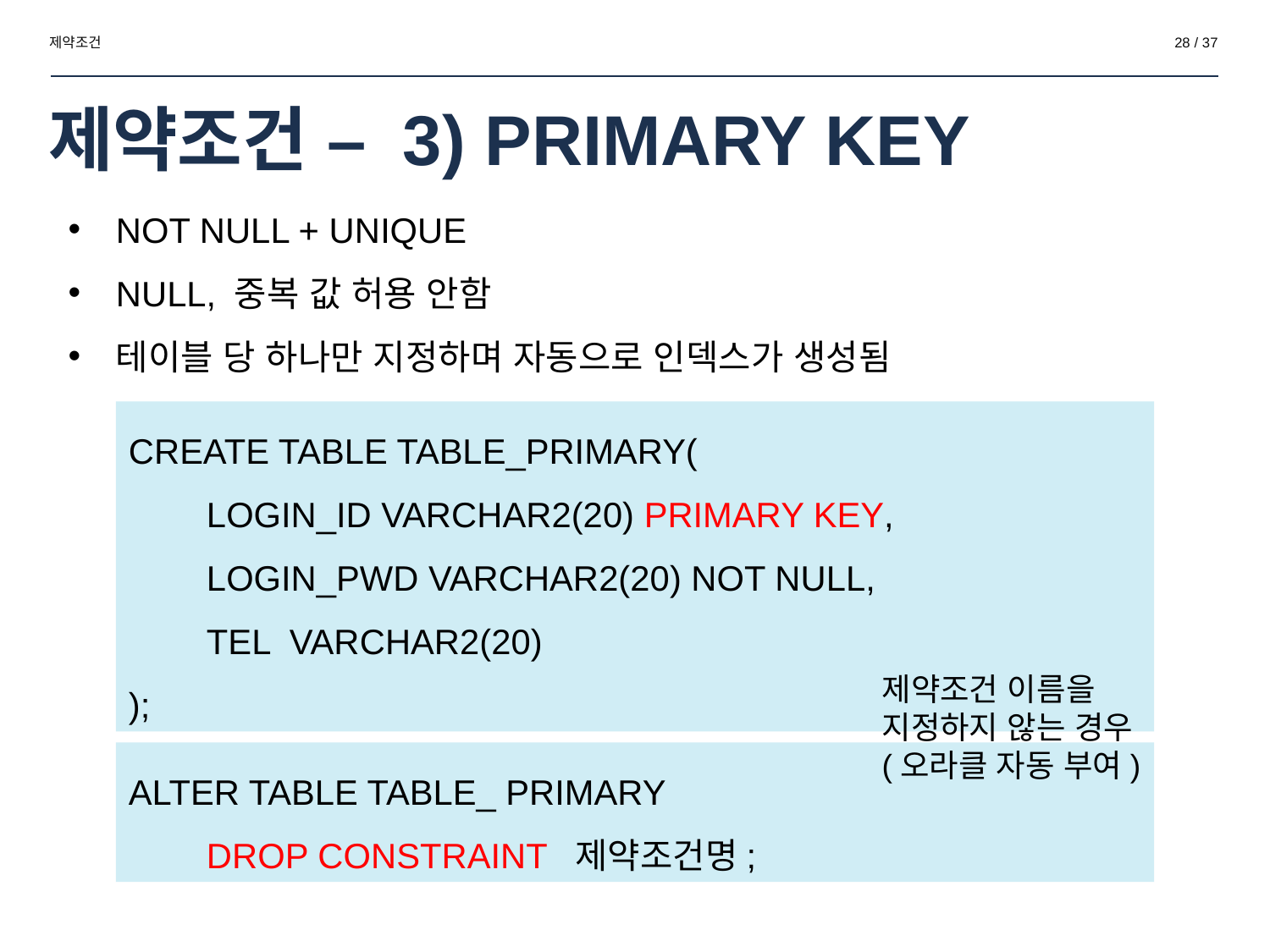

제약조건
28 / 37
# 제약조건 – 3) PRIMARY KEY
NOT NULL + UNIQUE
NULL, 중복 값 허용 안함
테이블 당 하나만 지정하며 자동으로 인덱스가 생성됨
CREATE TABLE TABLE_PRIMARY(
        LOGIN_ID VARCHAR2(20) PRIMARY KEY,
        LOGIN_PWD VARCHAR2(20) NOT NULL,
        TEL  VARCHAR2(20)
);
제약조건 이름을 지정하지 않는 경우(오라클 자동 부여)
ALTER TABLE TABLE_ PRIMARY
        DROP CONSTRAINT  제약조건명;